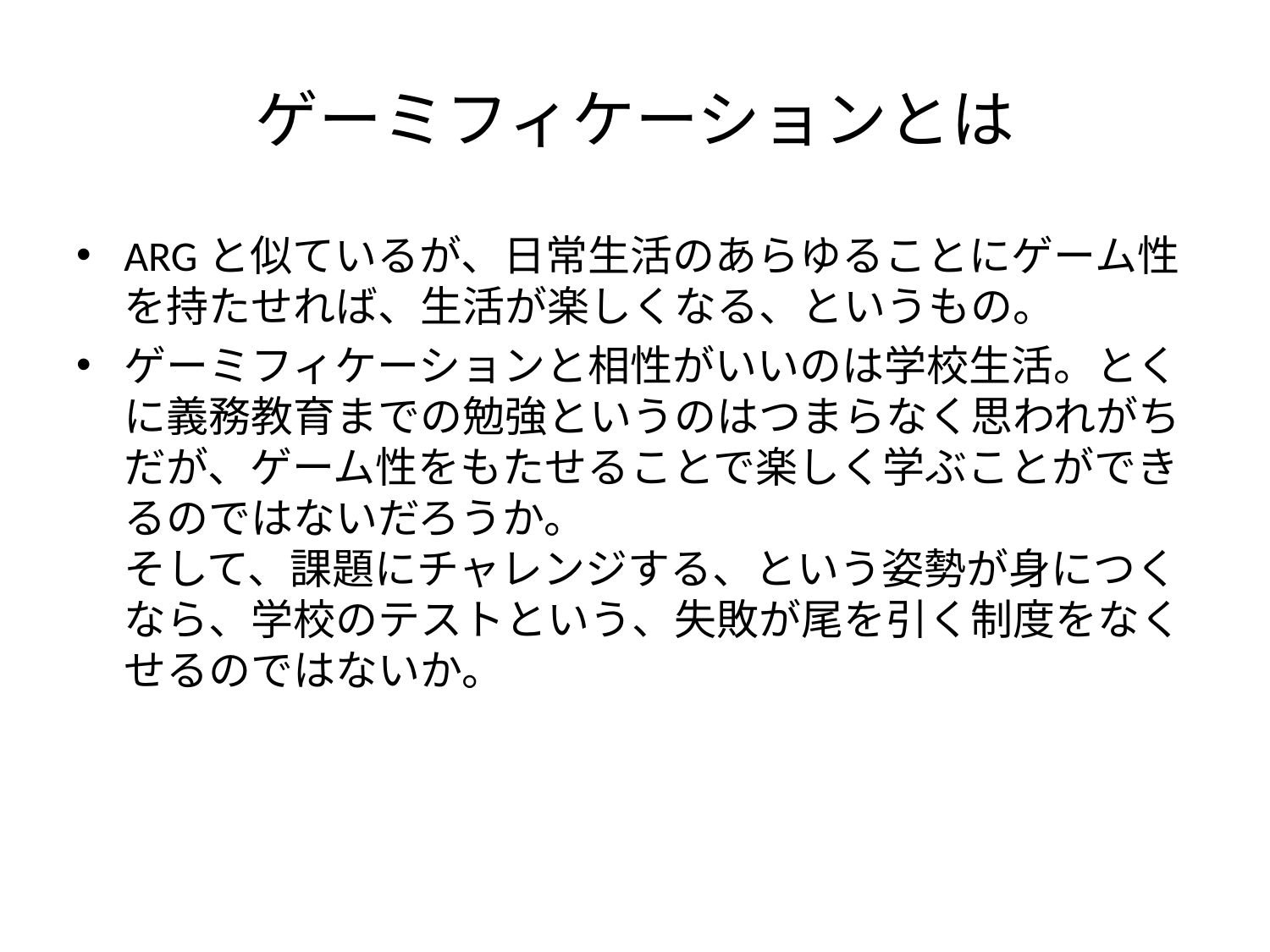

# ゲーミフィケーションとは
ARGと似ているが、日常生活のあらゆることにゲーム性を持たせれば、生活が楽しくなる、というもの。
ゲーミフィケーションと相性がいいのは学校生活。とくに義務教育までの勉強というのはつまらなく思われがちだが、ゲーム性をもたせることで楽しく学ぶことができるのではないだろうか。
そして、課題にチャレンジする、という姿勢が身につくなら、学校のテストという、失敗が尾を引く制度をなくせるのではないか。